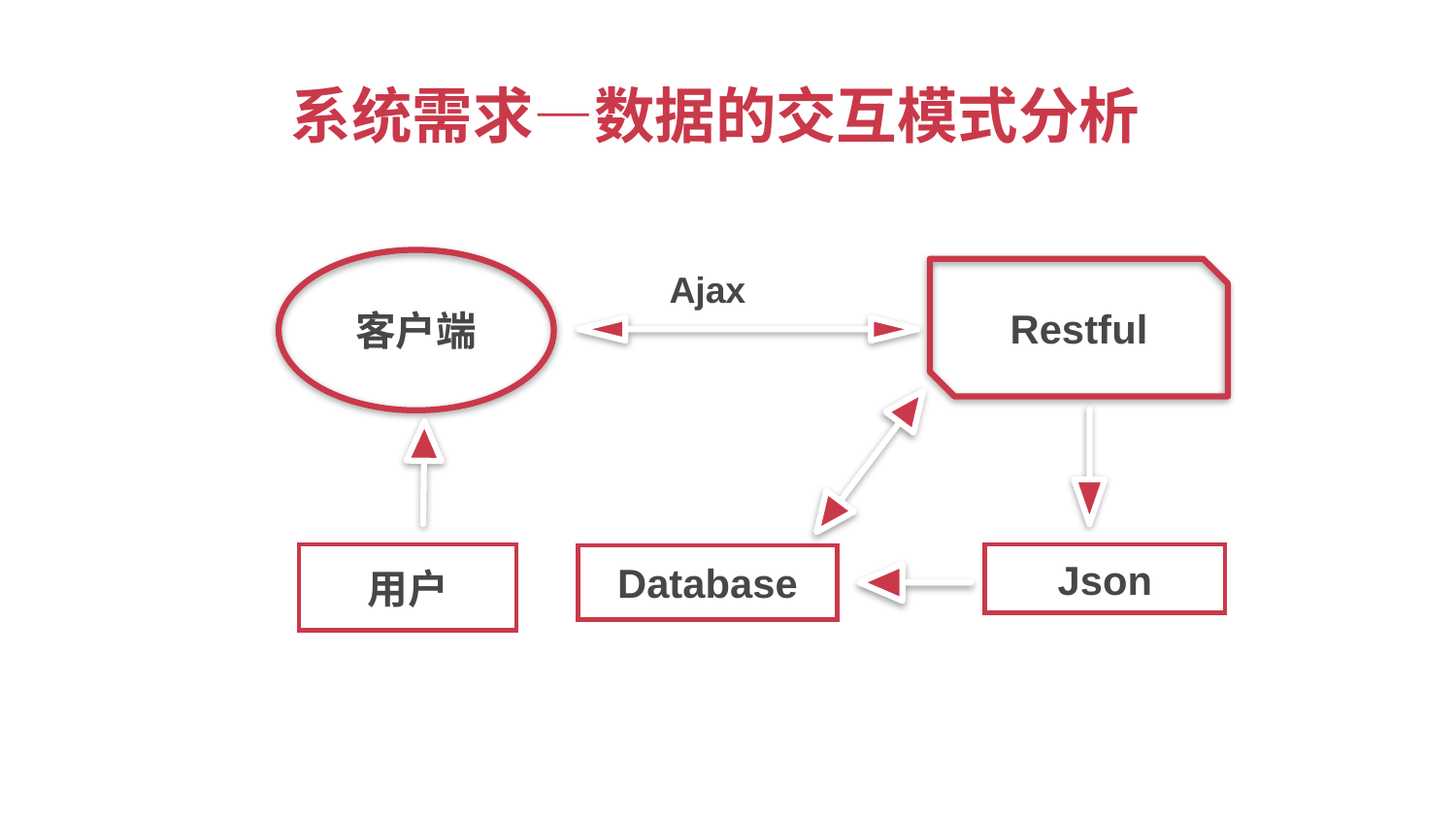

系统需求—数据的交互模式分析

客户端
Ajax

Restful

用户
Json
Database